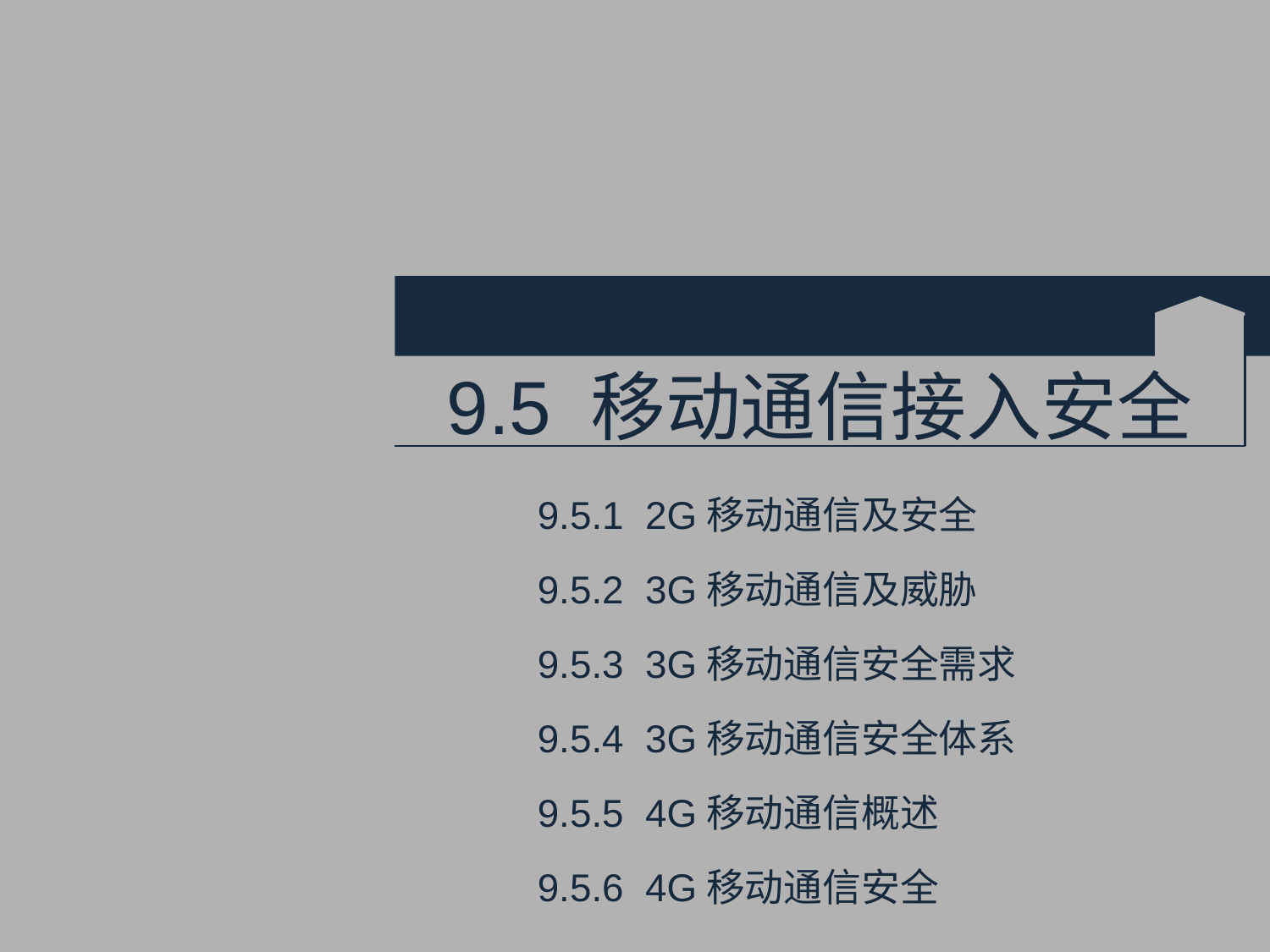

# 9.5 移动通信接入安全
9.5.1  2G移动通信及安全
9.5.2  3G移动通信及威胁
9.5.3  3G移动通信安全需求
9.5.4  3G移动通信安全体系
9.5.5  4G移动通信概述
9.5.6  4G移动通信安全